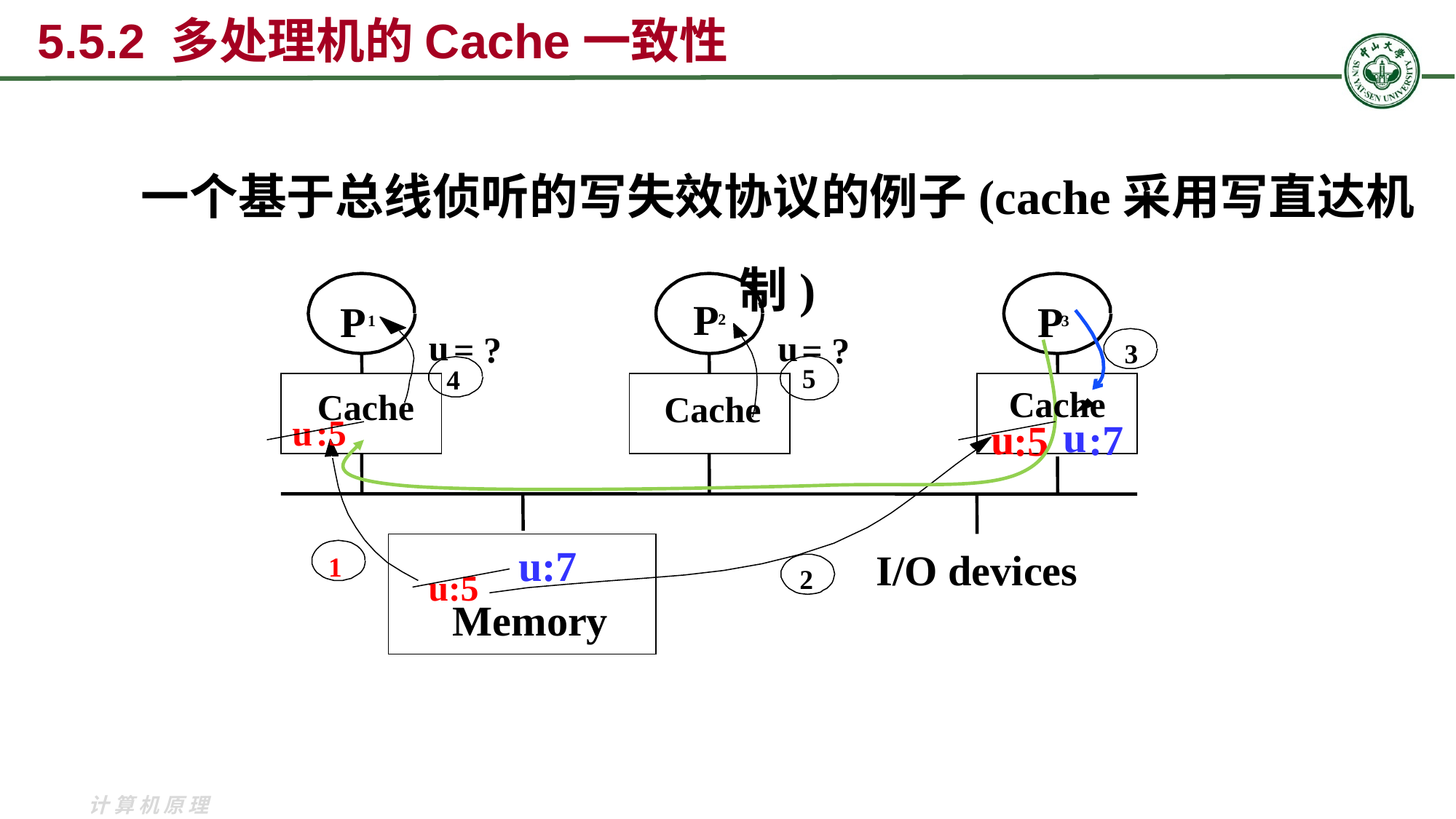

5.5.2 多处理机的Cache一致性
一个基于总线侦听的写失效协议的例子(cache采用写直达机制)

P
P
P
2

3

u
 :7
1
3

u
= ?

4

u
 = ?

5

Cache
Cache
Cache
u
 :5

1
u
 :5

2

 u:7

I/O devices
u
 :5
Memory